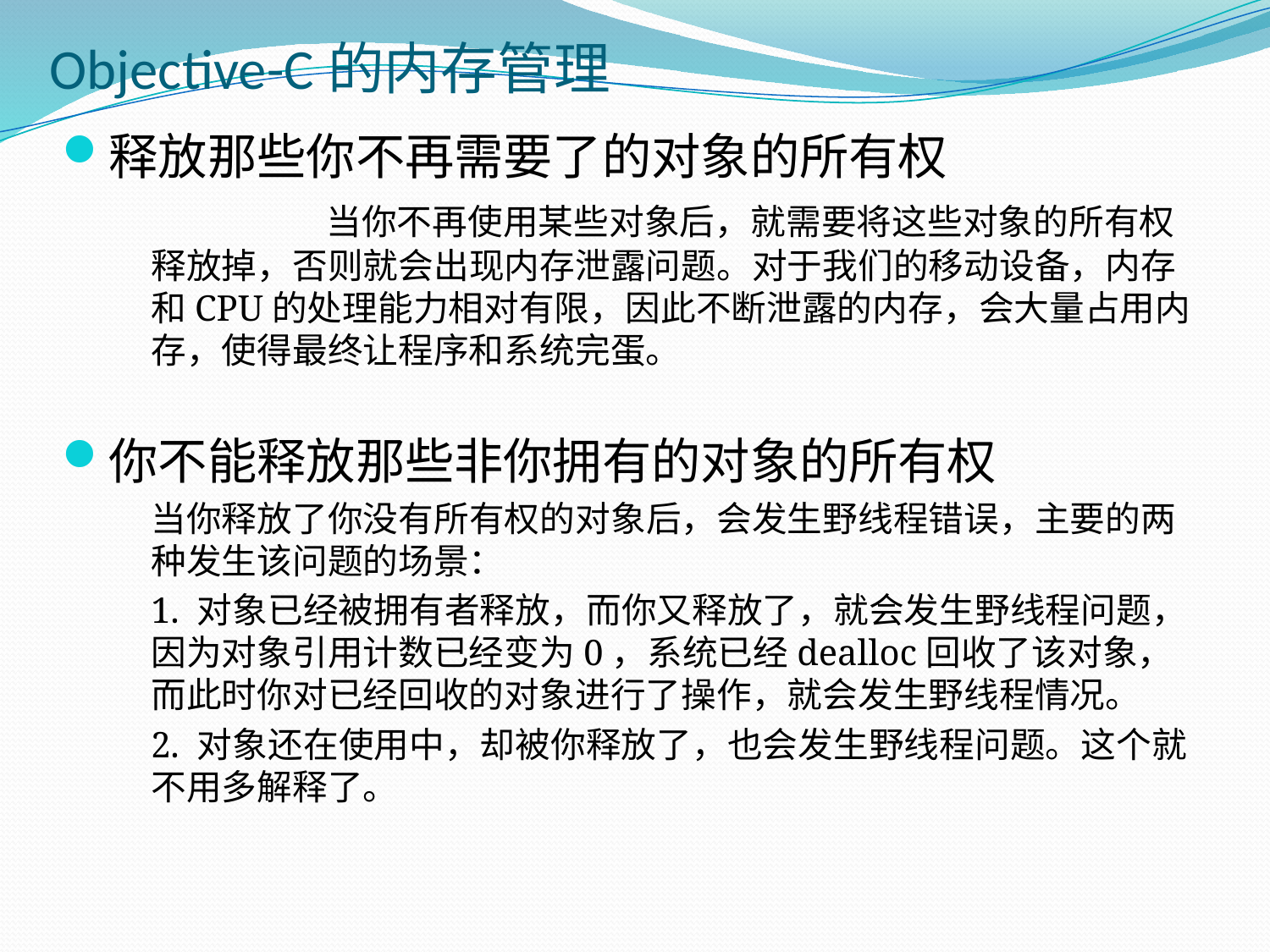

# Objective-C的内存管理
释放那些你不再需要了的对象的所有权
		    当你不再使用某些对象后，就需要将这些对象的所有权释放掉，否则就会出现内存泄露问题。对于我们的移动设备，内存和CPU的处理能力相对有限，因此不断泄露的内存，会大量占用内存，使得最终让程序和系统完蛋。

你不能释放那些非你拥有的对象的所有权
	当你释放了你没有所有权的对象后，会发生野线程错误，主要的两种发生该问题的场景：
	1. 对象已经被拥有者释放，而你又释放了，就会发生野线程问题，因为对象引用计数已经变为0，系统已经dealloc回收了该对象，而此时你对已经回收的对象进行了操作，就会发生野线程情况。
	2. 对象还在使用中，却被你释放了，也会发生野线程问题。这个就不用多解释了。